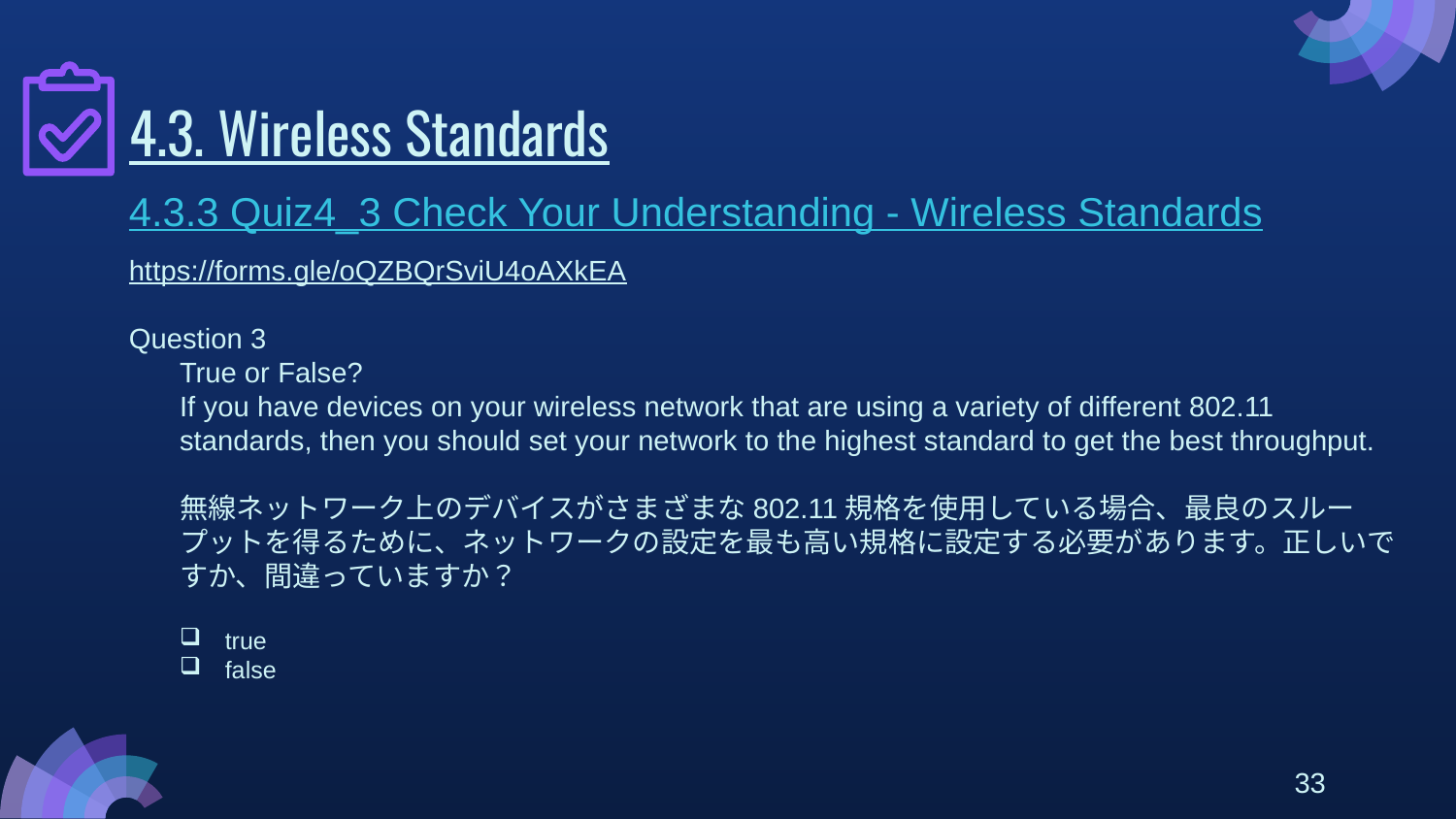

# 4.3. Wireless Standards
4.3.3 Quiz4_3 Check Your Understanding - Wireless Standards
https://forms.gle/oQZBQrSviU4oAXkEA

Question 3
True or False?
If you have devices on your wireless network that are using a variety of different 802.11 standards, then you should set your network to the highest standard to get the best throughput.

無線ネットワーク上のデバイスがさまざまな802.11規格を使用している場合、最良のスループットを得るために、ネットワークの設定を最も高い規格に設定する必要があります。正しいですか、間違っていますか？
true
false
33